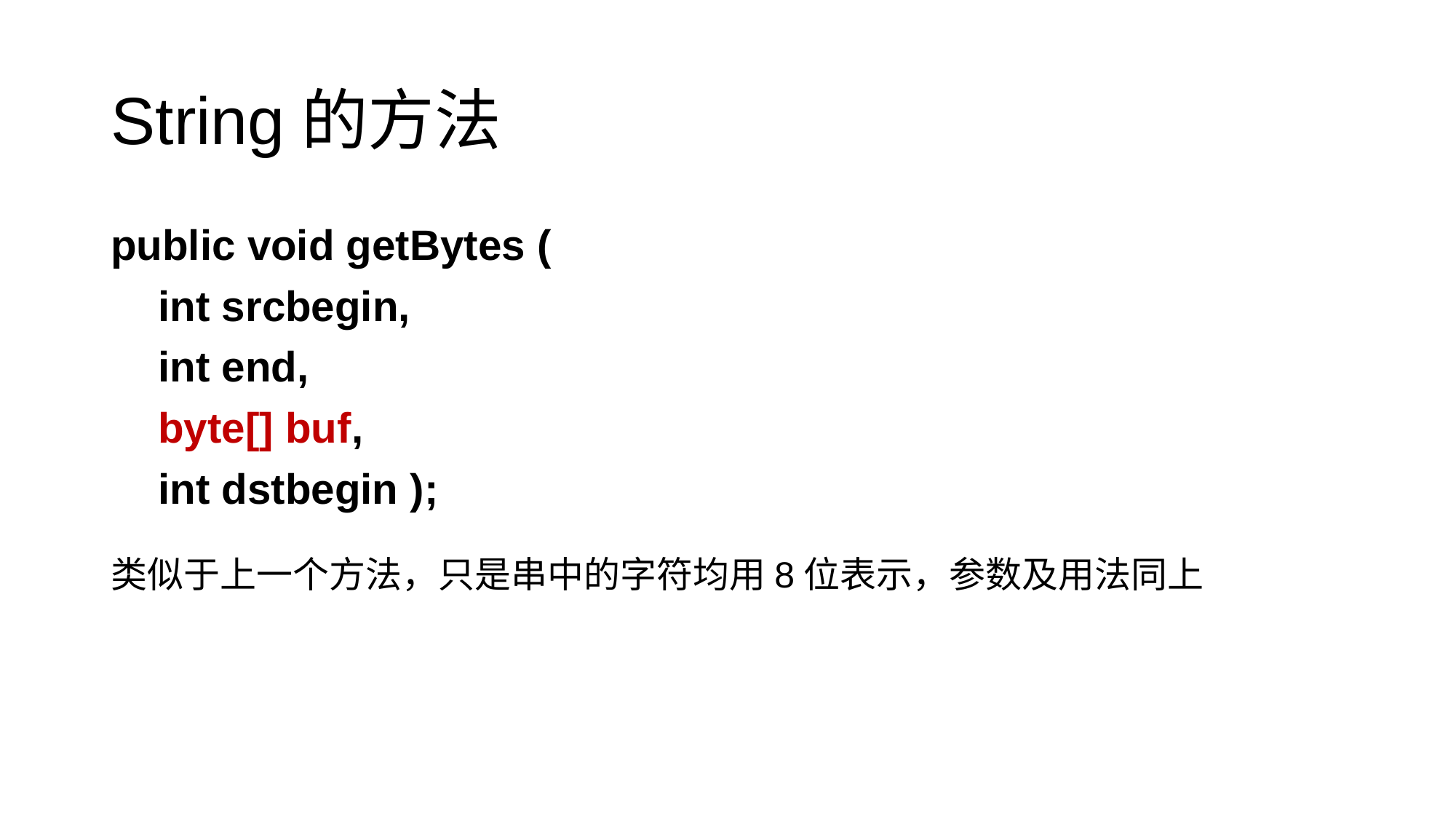

# String的方法
public void getBytes (
    int srcbegin,
    int end,
    byte[] buf,
    int dstbegin );

类似于上一个方法，只是串中的字符均用8位表示，参数及用法同上